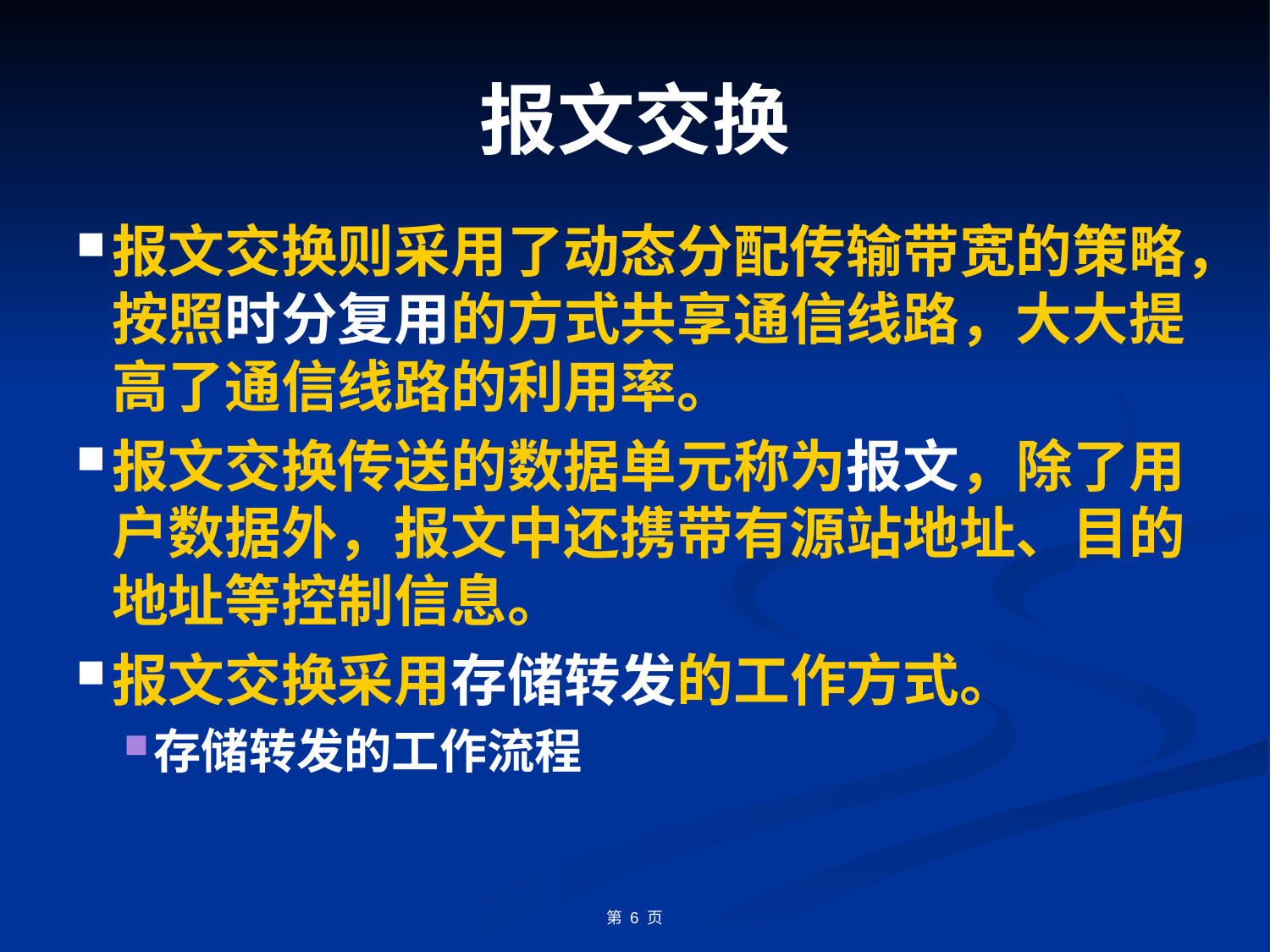

# 报文交换
报文交换则采用了动态分配传输带宽的策略，按照时分复用的方式共享通信线路，大大提高了通信线路的利用率。
报文交换传送的数据单元称为报文，除了用户数据外，报文中还携带有源站地址、目的地址等控制信息。
报文交换采用存储转发的工作方式。
存储转发的工作流程
第 6 页